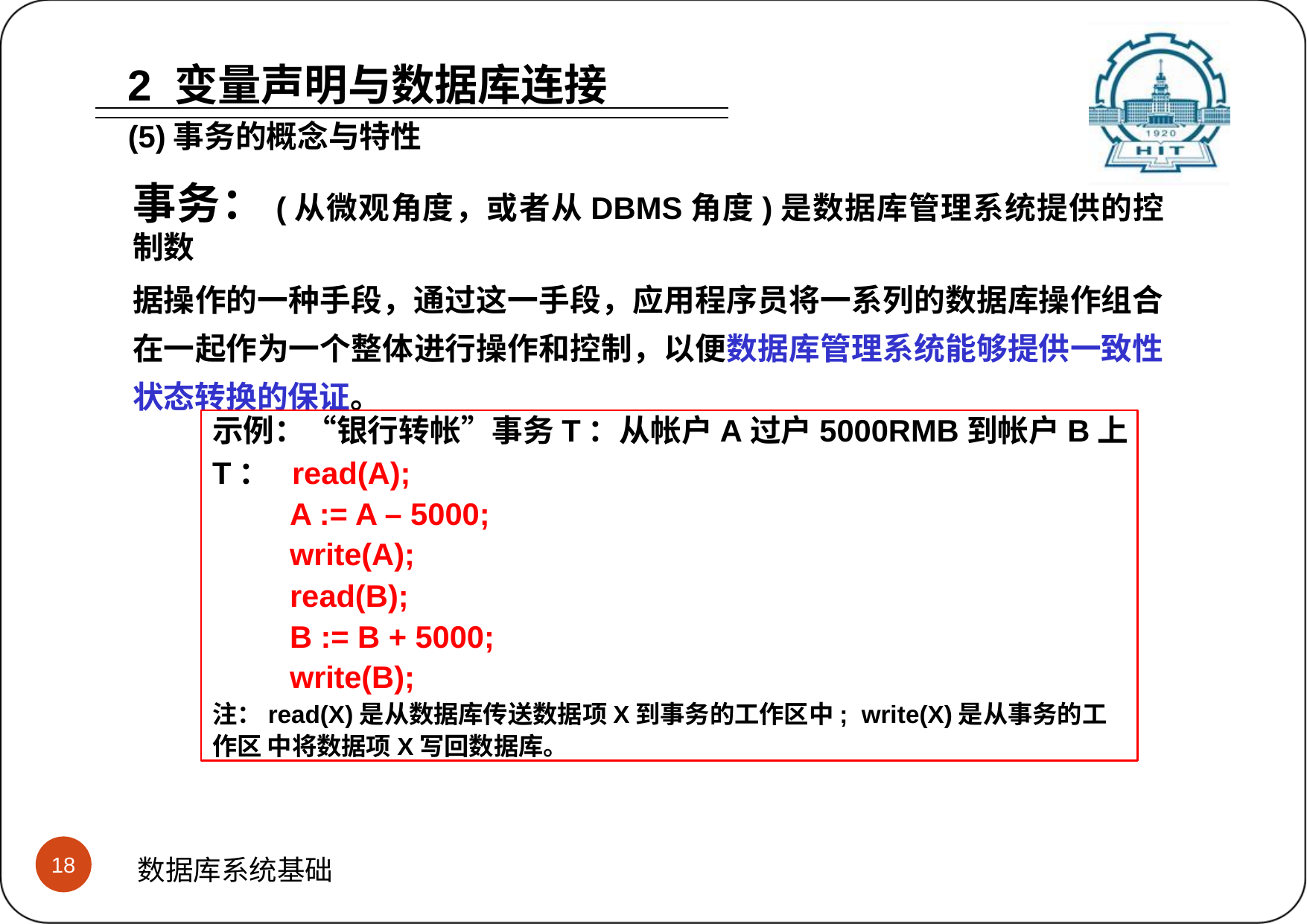

# 2 变量声明与数据库连接
(5)事务的概念与特性
事务：(从微观角度，或者从DBMS角度)是数据库管理系统提供的控制数
据操作的一种手段，通过这一手段，应用程序员将一系列的数据库操作组合 在一起作为一个整体进行操作和控制，以便数据库管理系统能够提供一致性 状态转换的保证。
示例：“银行转帐”事务T：从帐户A过户5000RMB到帐户B上
T： read(A);
A := A – 5000;
write(A);
read(B);
B := B + 5000;
write(B);
注：read(X)是从数据库传送数据项X到事务的工作区中;  write(X)是从事务的工作区 中将数据项X写回数据库。